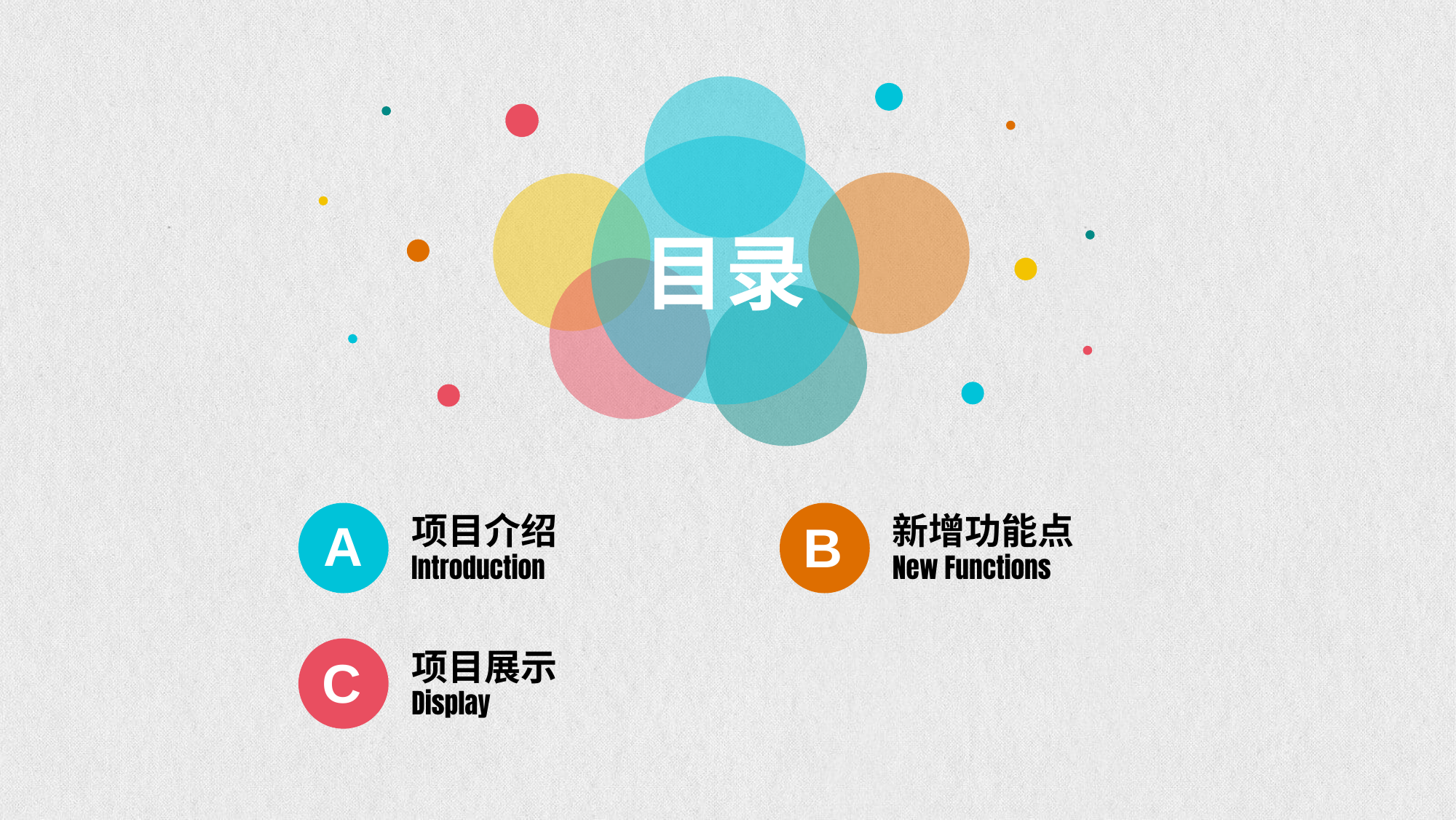

目录

A
项目介绍
Introduction

B
新增功能点
New Functions

C
项目展示
Display